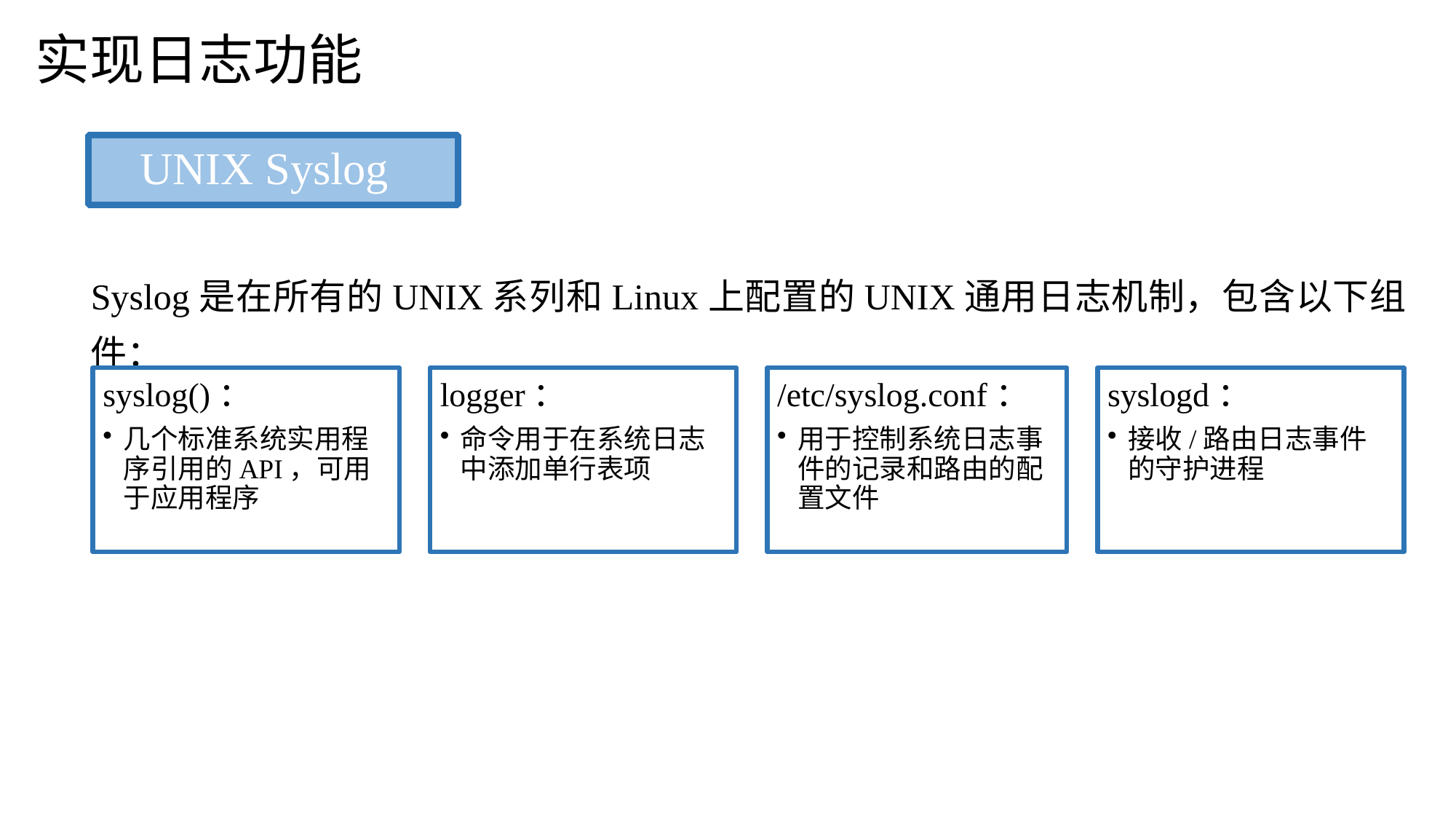

实现日志功能

UNIX Syslog
Syslog是在所有的UNIX系列和Linux上配置的UNIX通用日志机制，包含以下组件：
syslog()：
几个标准系统实用程序引用的API，可用于应用程序
logger：
命令用于在系统日志中添加单行表项
/etc/syslog.conf：
用于控制系统日志事件的记录和路由的配置文件
syslogd：
接收/路由日志事件的守护进程